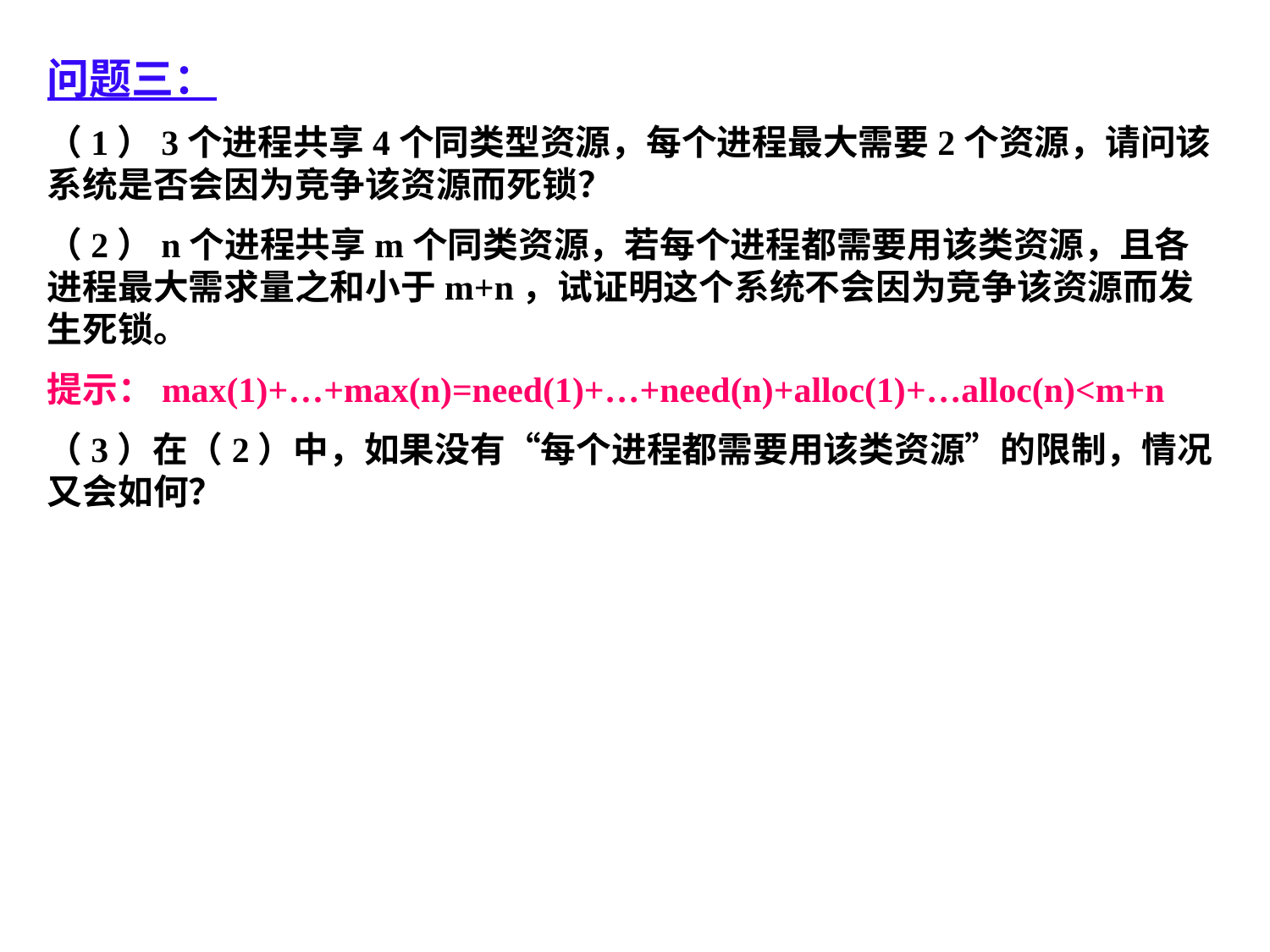

问题三：
（1）3个进程共享4个同类型资源，每个进程最大需要2个资源，请问该系统是否会因为竞争该资源而死锁？
（2）n个进程共享m个同类资源，若每个进程都需要用该类资源，且各进程最大需求量之和小于m+n，试证明这个系统不会因为竞争该资源而发生死锁。
提示：max(1)+…+max(n)=need(1)+…+need(n)+alloc(1)+…alloc(n)<m+n
（3）在（2）中，如果没有“每个进程都需要用该类资源”的限制，情况又会如何？